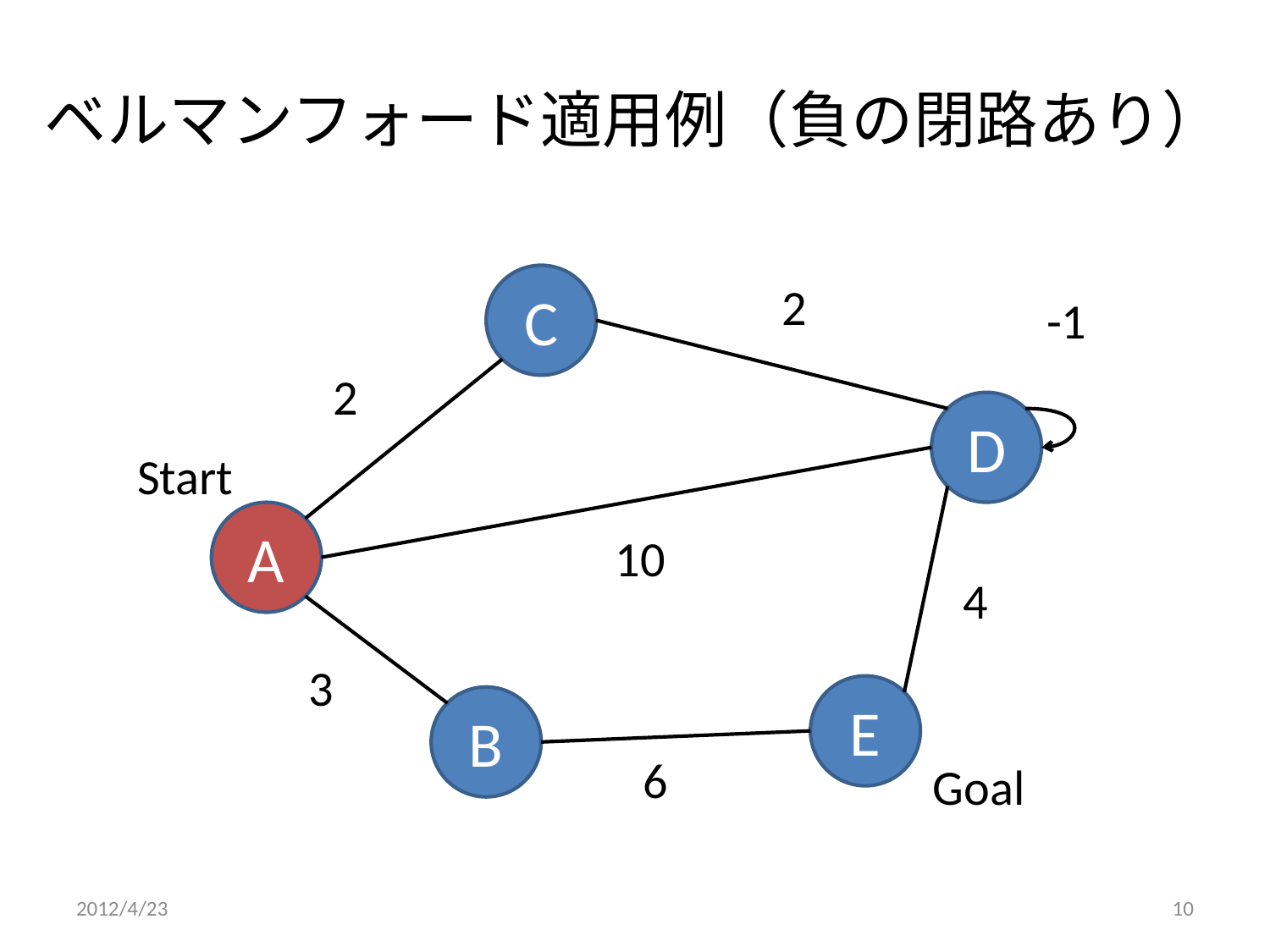

# ベルマンフォード適用例（負の閉路あり）
C
2
-1
2
D
Start
A
10
4
3
E
B
6
Goal
2012/4/23
10